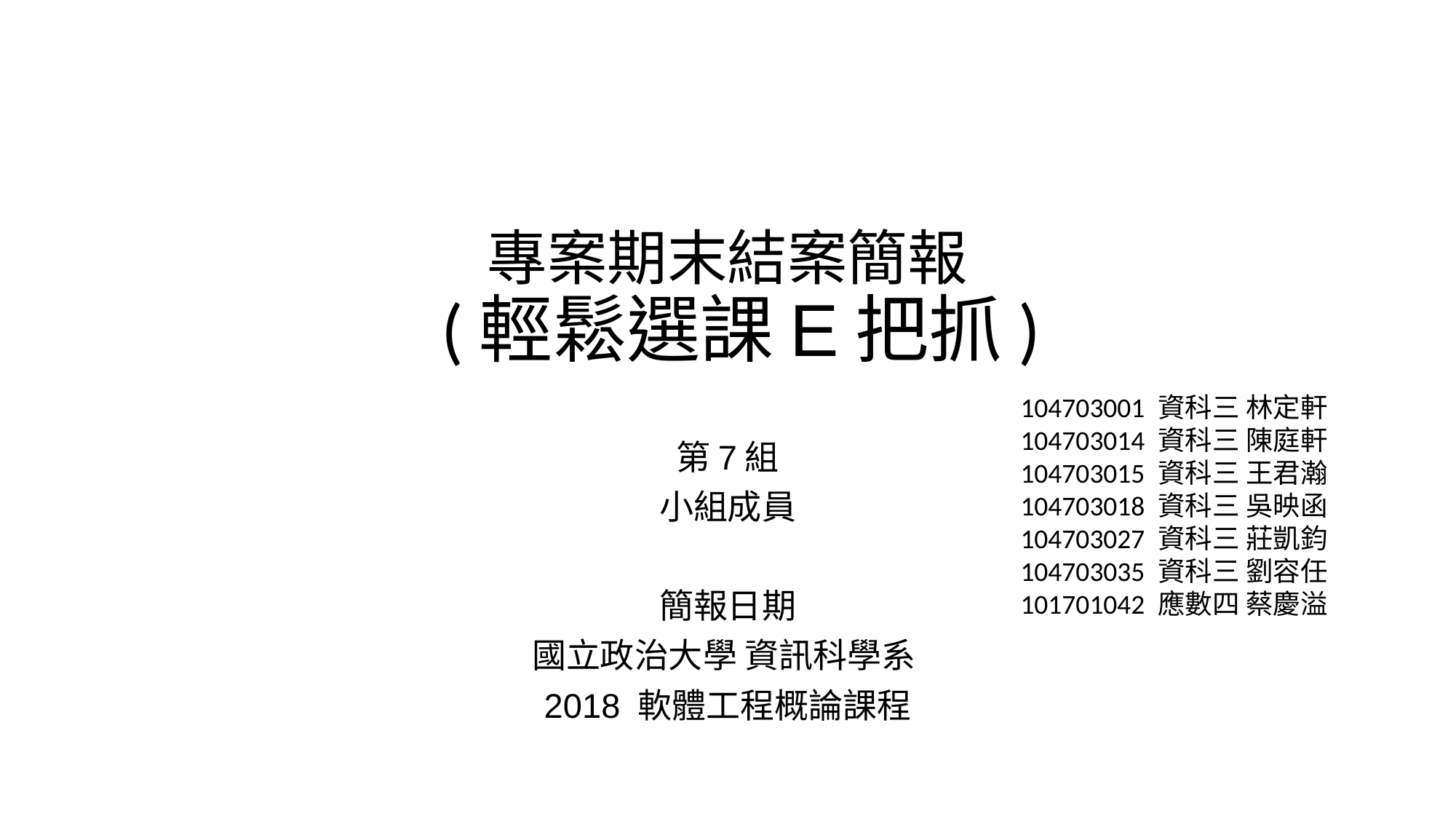

# 專案期末結案簡報 (輕鬆選課E把抓)
104703001 資科三 林定軒
104703014 資科三 陳庭軒
104703015 資科三 王君瀚
104703018 資科三 吳映函
104703027 資科三 莊凱鈞
104703035 資科三 劉容任
101701042 應數四 蔡慶溢
第7組
小組成員

簡報日期
國立政治大學 資訊科學系
2018 軟體工程概論課程